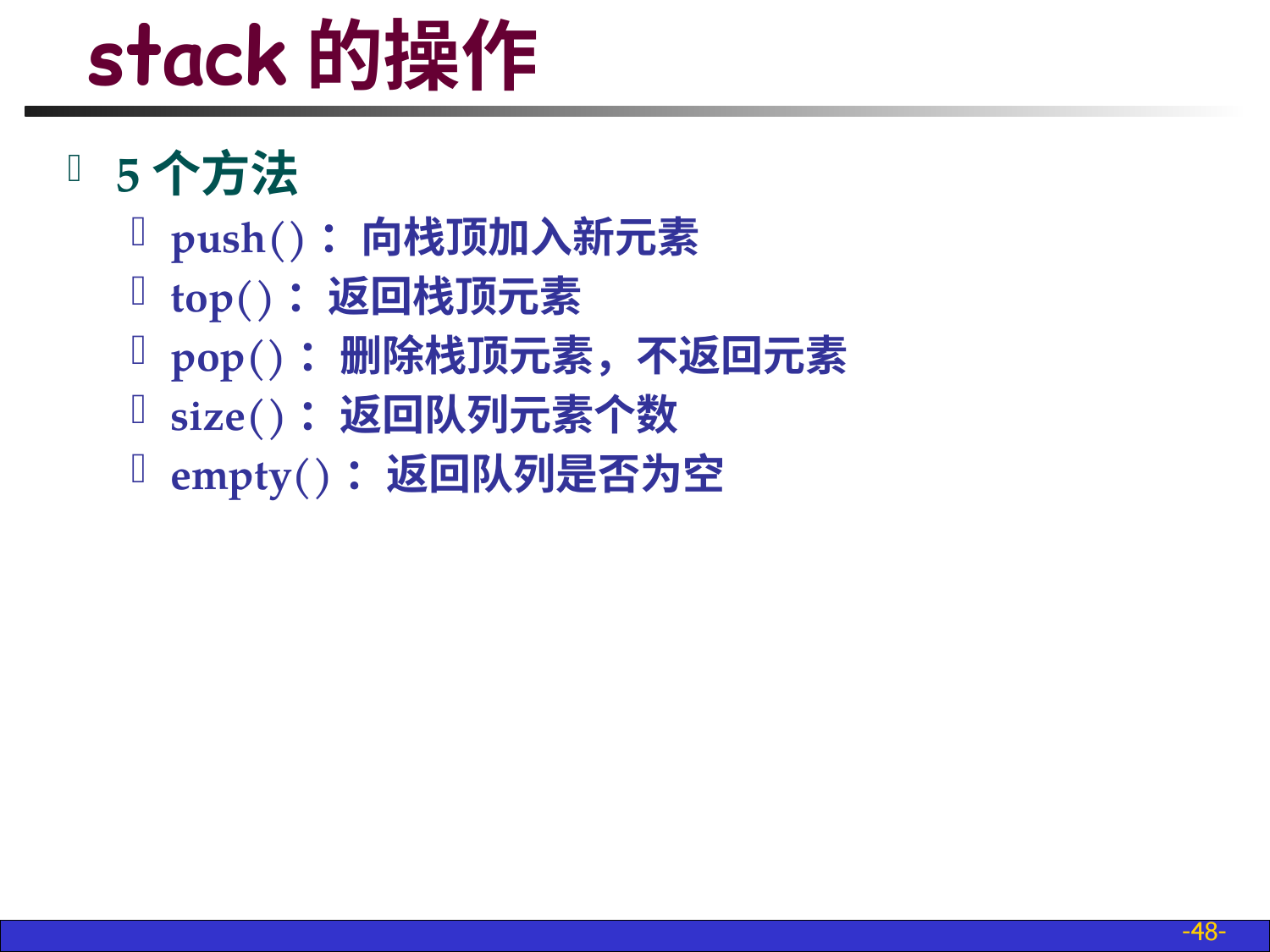

# stack的操作
5个方法
push()：向栈顶加入新元素
top()：返回栈顶元素
pop()：删除栈顶元素，不返回元素
size()：返回队列元素个数
empty()：返回队列是否为空
-48-